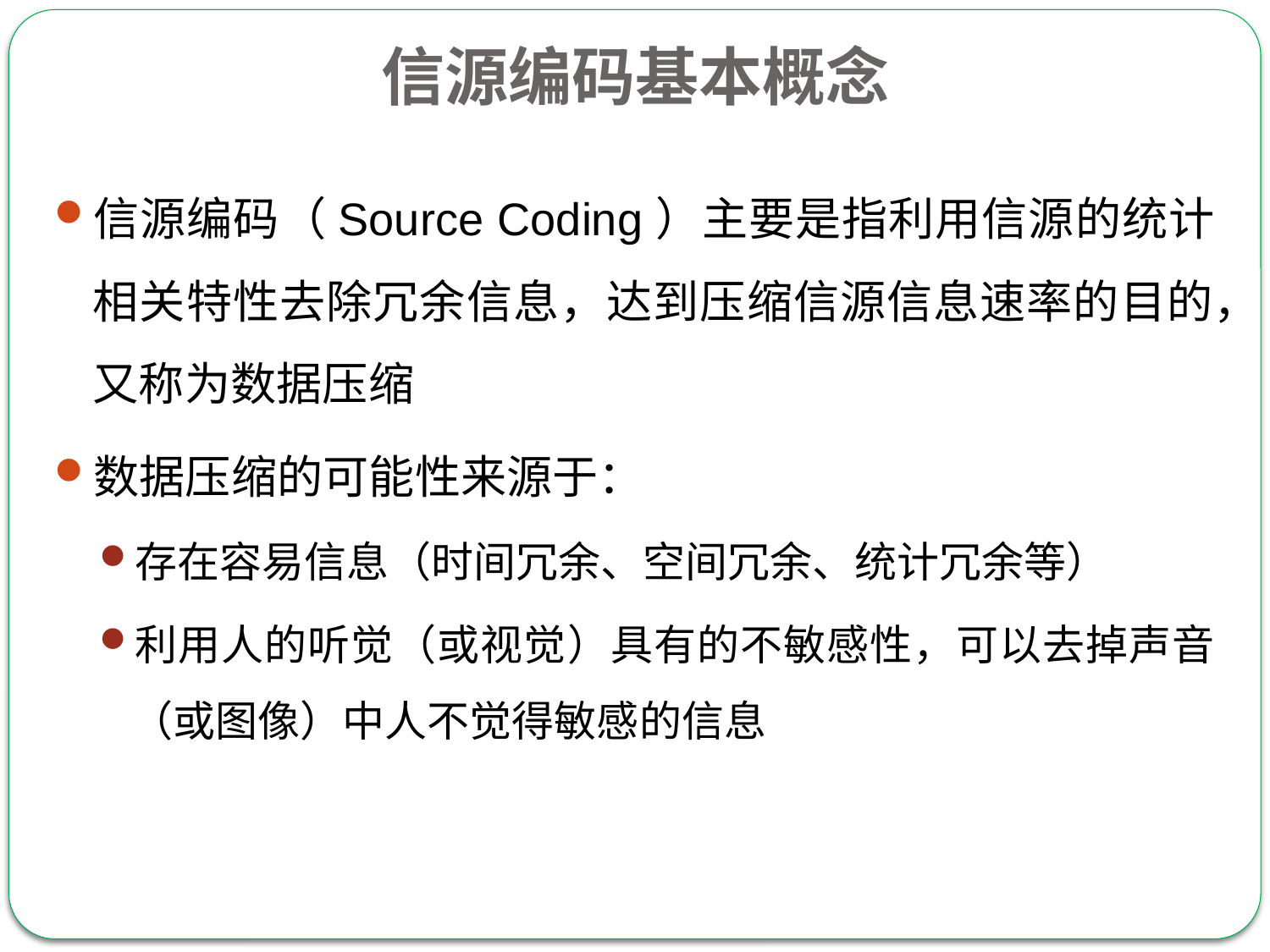

# 信源编码基本概念
信源编码（Source Coding）主要是指利用信源的统计相关特性去除冗余信息，达到压缩信源信息速率的目的，又称为数据压缩
数据压缩的可能性来源于：
存在容易信息（时间冗余、空间冗余、统计冗余等）
利用人的听觉（或视觉）具有的不敏感性，可以去掉声音（或图像）中人不觉得敏感的信息